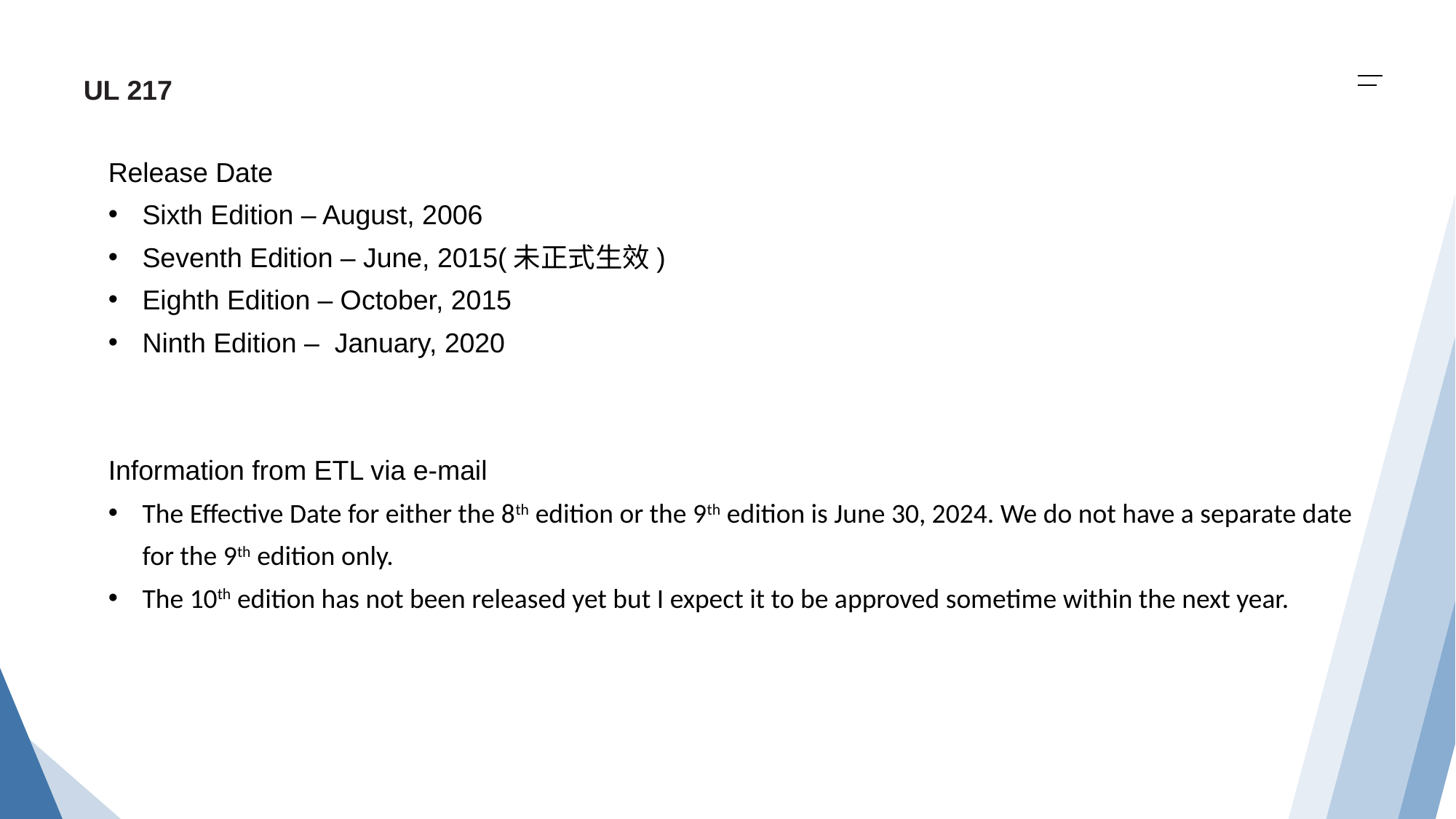

UL 217

Release Date
Sixth Edition – August, 2006
Seventh Edition – June, 2015(未正式生效)
Eighth Edition – October, 2015
Ninth Edition –  January, 2020

Information from ETL via e-mail
The Effective Date for either the 8th edition or the 9th edition is June 30, 2024. We do not have a separate date for the 9th edition only.
The 10th edition has not been released yet but I expect it to be approved sometime within the next year.